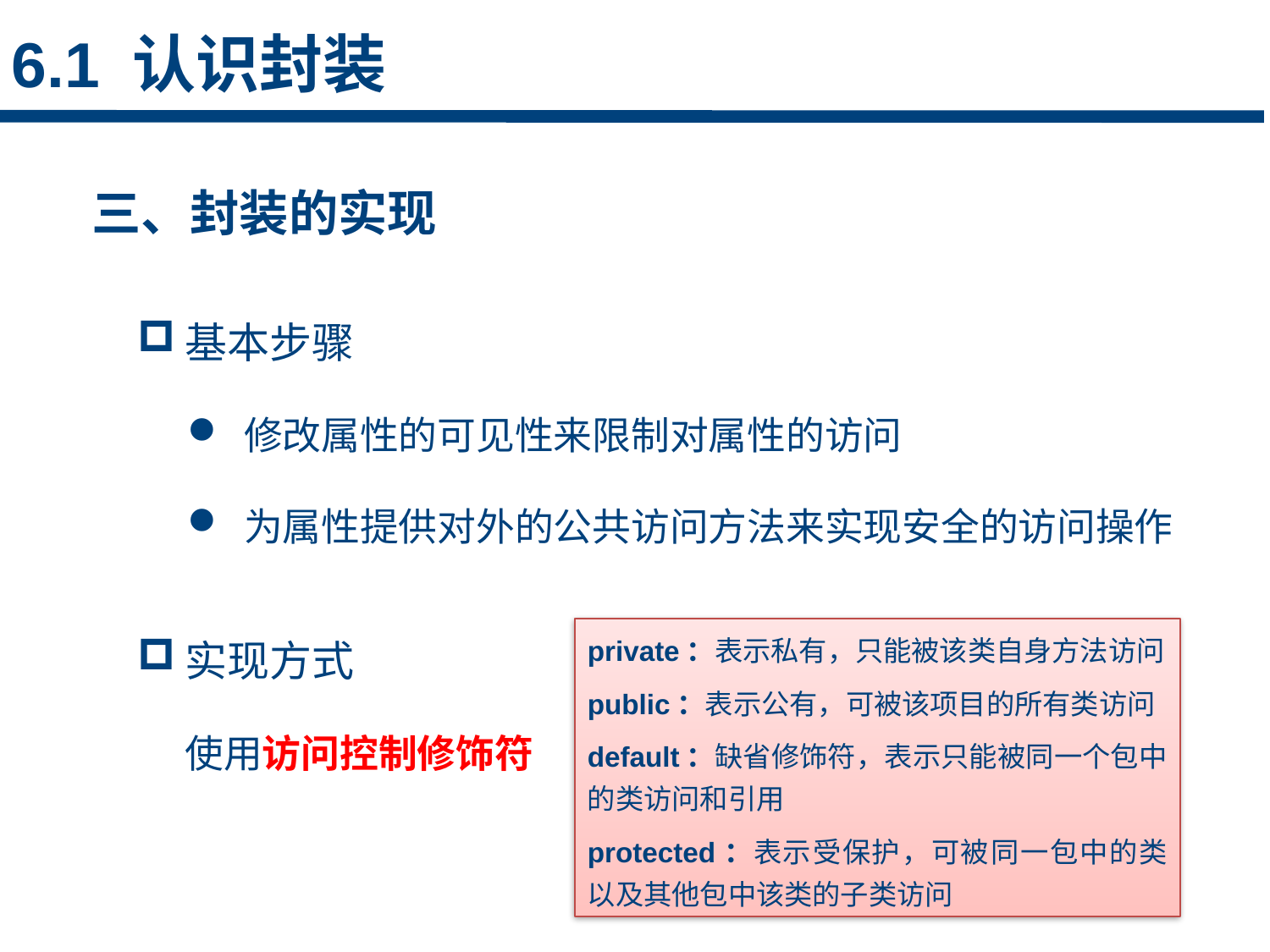

6.1 认识封装
三、封装的实现
点击添加文本
基本步骤
 修改属性的可见性来限制对属性的访问
 为属性提供对外的公共访问方法来实现安全的访问操作
点击添加文本
点击添加文本
实现方式
     使用访问控制修饰符
private：表示私有，只能被该类自身方法访问
public：表示公有，可被该项目的所有类访问
default：缺省修饰符，表示只能被同一个包中的类访问和引用
protected：表示受保护，可被同一包中的类以及其他包中该类的子类访问
点击添加文本